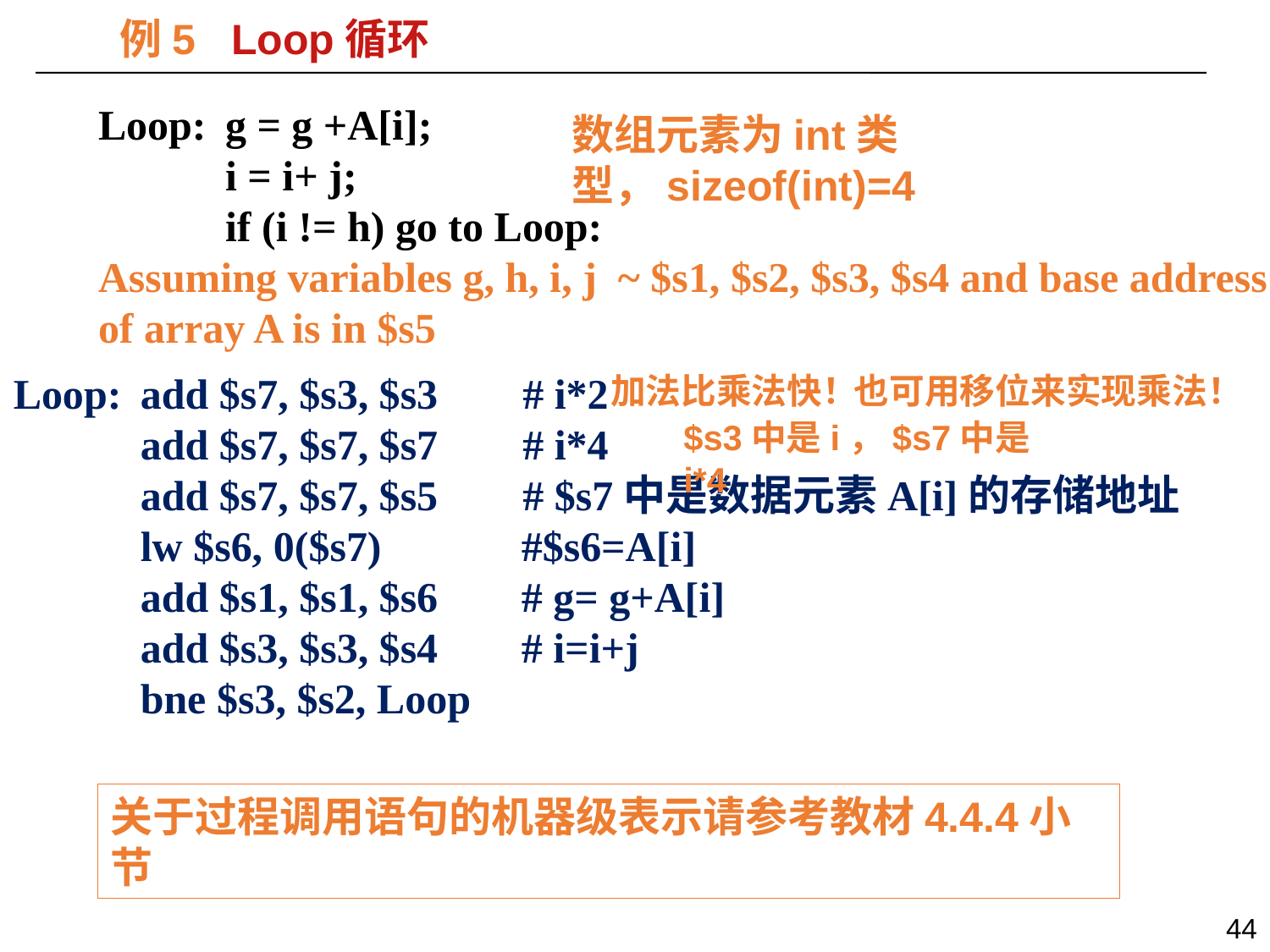

# 例5   Loop循环
Loop:	g = g +A[i];
	i = i+ j;
	if (i != h) go to Loop:
Assuming variables g, h, i, j  ~ $s1, $s2, $s3, $s4 and base address
of array A is in $s5
数组元素为int类型，sizeof(int)=4
Loop:	add $s7, $s3, $s3        # i*2
	add $s7, $s7, $s7        # i*4
	add $s7, $s7, $s5        # $s7中是数据元素A[i]的存储地址
	lw $s6, 0($s7)	           	#$s6=A[i]
	add $s1, $s1, $s6	# g= g+A[i]
	add $s3, $s3, $s4	# i=i+j
	bne $s3, $s2, Loop

加法比乘法快！
也可用移位来实现乘法！
$s3中是i，$s7中是i*4
关于过程调用语句的机器级表示请参考教材4.4.4小节